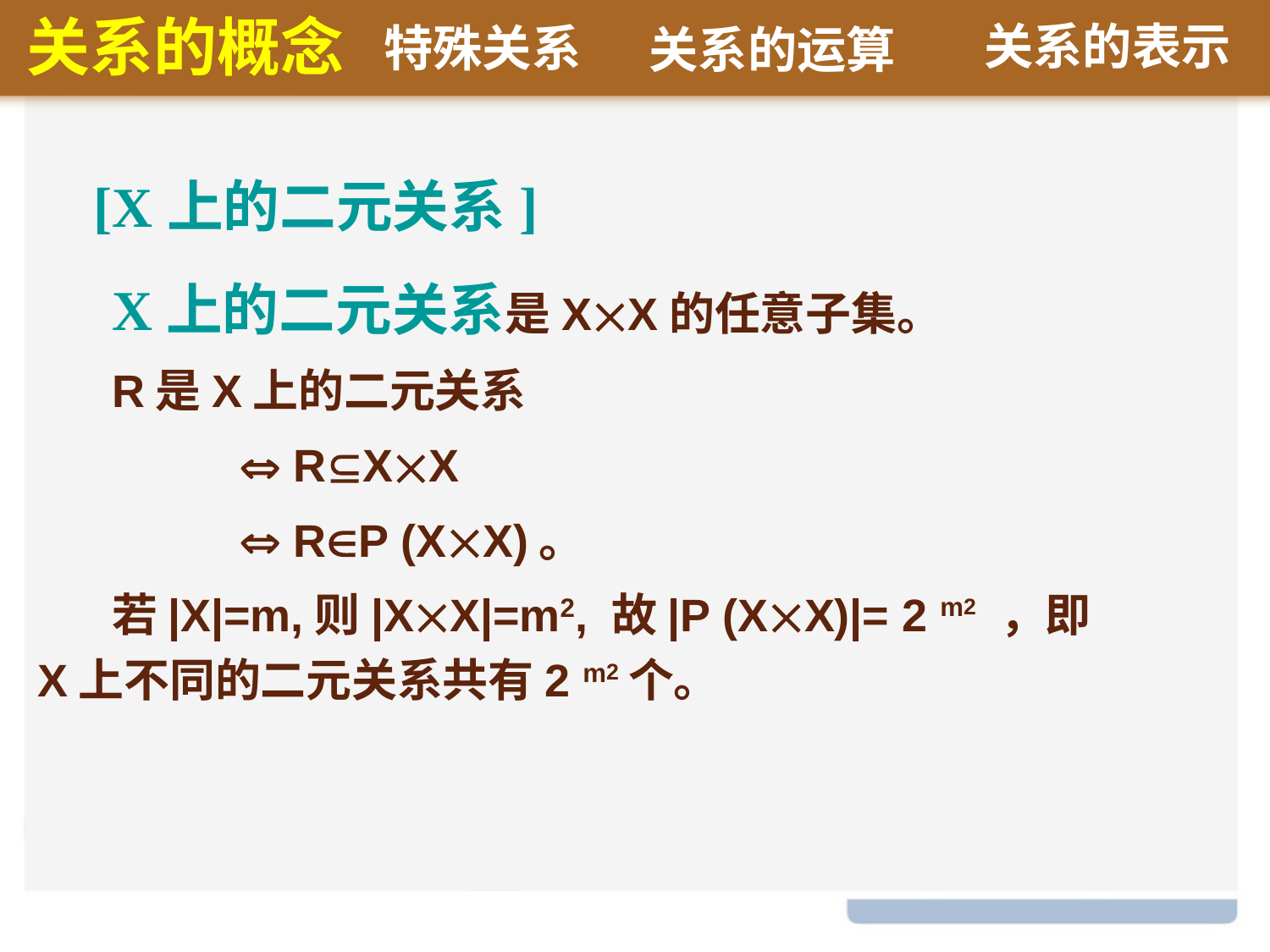

关系的概念
第一部分 集合论
第一部分 集合论
第一部分 集合论
关系的表示
特殊关系
关系的运算
第一部分 集合论
# [X上的二元关系]
X上的二元关系是X×X的任意子集。
R是X上的二元关系
          ⇔ R⊆X×X
          ⇔ R∈P (X×X)。
若|X|=m,则|X×X|=m2, 故|P (X×X)|= 2 m2 ，即X上不同的二元关系共有2 m2个。